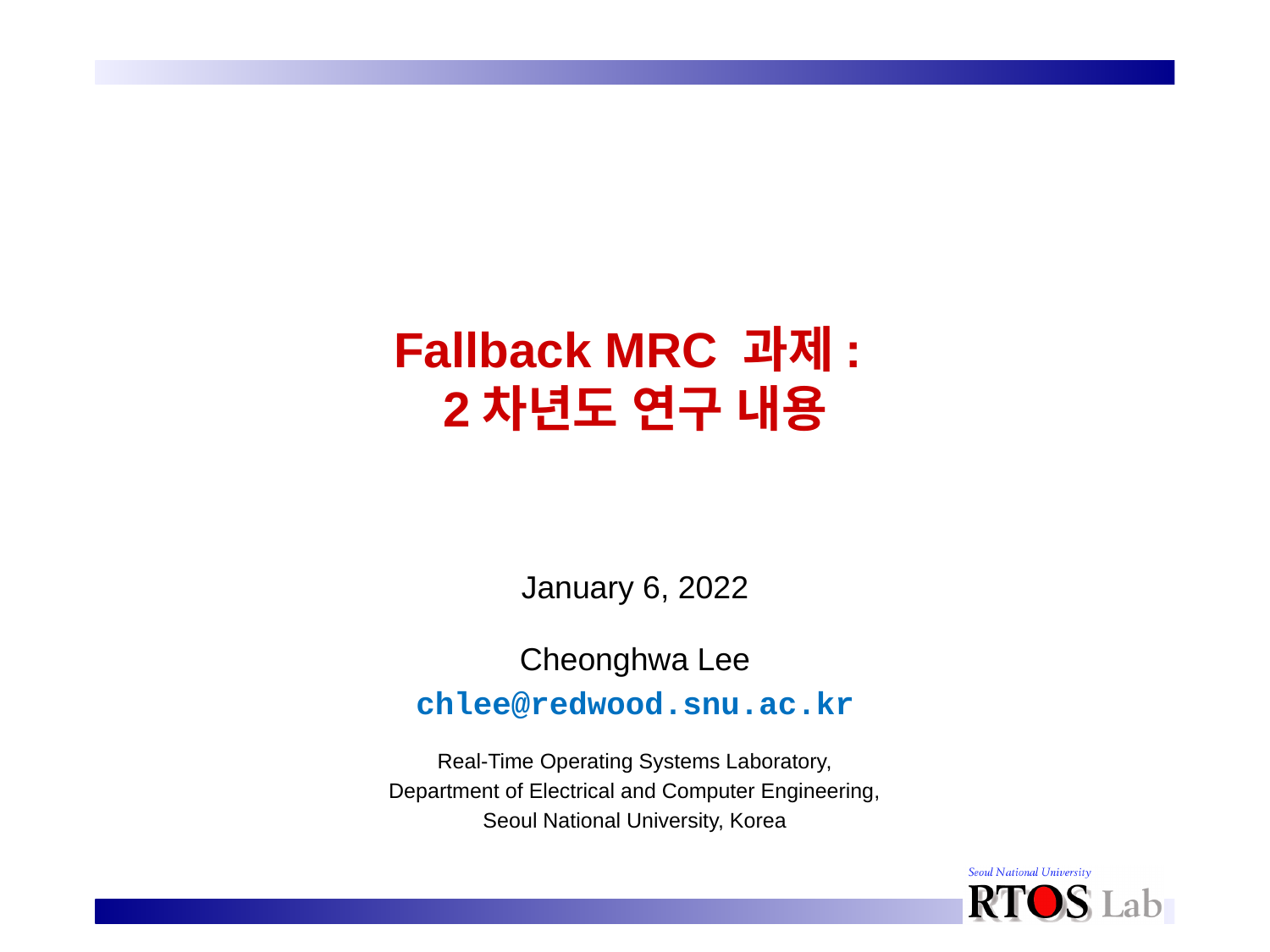

# Fallback MRC 과제: 2차년도 연구 내용

January 6, 2022

Cheonghwa Lee
chlee@redwood.snu.ac.kr

Real-Time Operating Systems Laboratory,
Department of Electrical and Computer Engineering,
Seoul National University, Korea